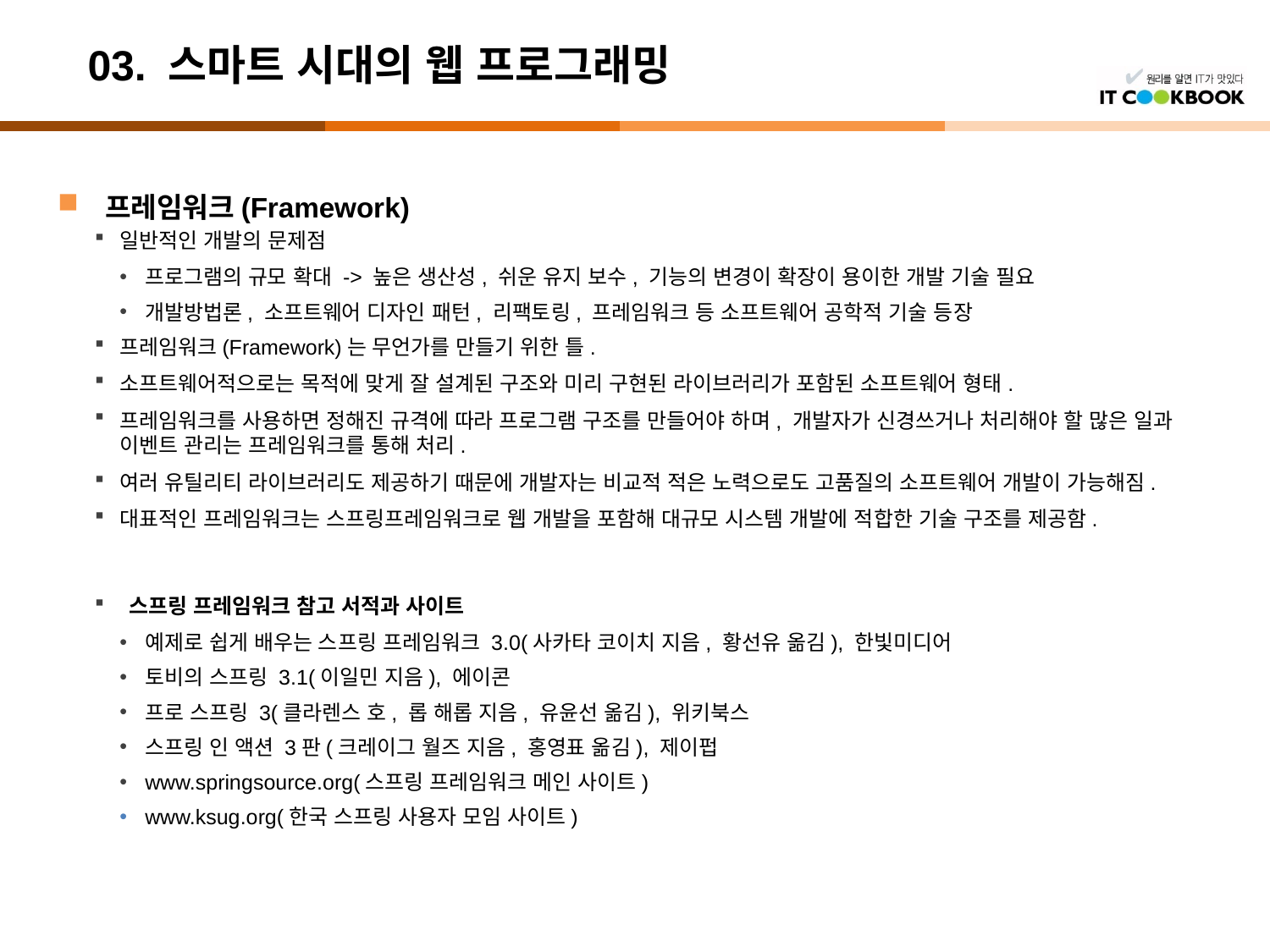

# 03. 스마트 시대의 웹 프로그래밍
프레임워크(Framework)
일반적인 개발의 문제점
프로그램의 규모 확대 -> 높은 생산성, 쉬운 유지 보수, 기능의 변경이 확장이 용이한 개발 기술 필요
개발방법론, 소프트웨어 디자인 패턴, 리팩토링, 프레임워크 등 소프트웨어 공학적 기술 등장
프레임워크(Framework)는 무언가를 만들기 위한 틀.
소프트웨어적으로는 목적에 맞게 잘 설계된 구조와 미리 구현된 라이브러리가 포함된 소프트웨어 형태.
프레임워크를 사용하면 정해진 규격에 따라 프로그램 구조를 만들어야 하며, 개발자가 신경쓰거나 처리해야 할 많은 일과 이벤트 관리는 프레임워크를 통해 처리.
여러 유틸리티 라이브러리도 제공하기 때문에 개발자는 비교적 적은 노력으로도 고품질의 소프트웨어 개발이 가능해짐.
대표적인 프레임워크는 스프링프레임워크로 웹 개발을 포함해 대규모 시스템 개발에 적합한 기술 구조를 제공함.

 스프링 프레임워크 참고 서적과 사이트
예제로 쉽게 배우는 스프링 프레임워크 3.0(사카타 코이치 지음, 황선유 옮김), 한빛미디어
토비의 스프링 3.1(이일민 지음), 에이콘
프로 스프링 3(클라렌스 호, 롭 해롭 지음, 유윤선 옮김), 위키북스
스프링 인 액션 3판(크레이그 월즈 지음, 홍영표 옮김), 제이펍
www.springsource.org(스프링 프레임워크 메인 사이트)
www.ksug.org(한국 스프링 사용자 모임 사이트)